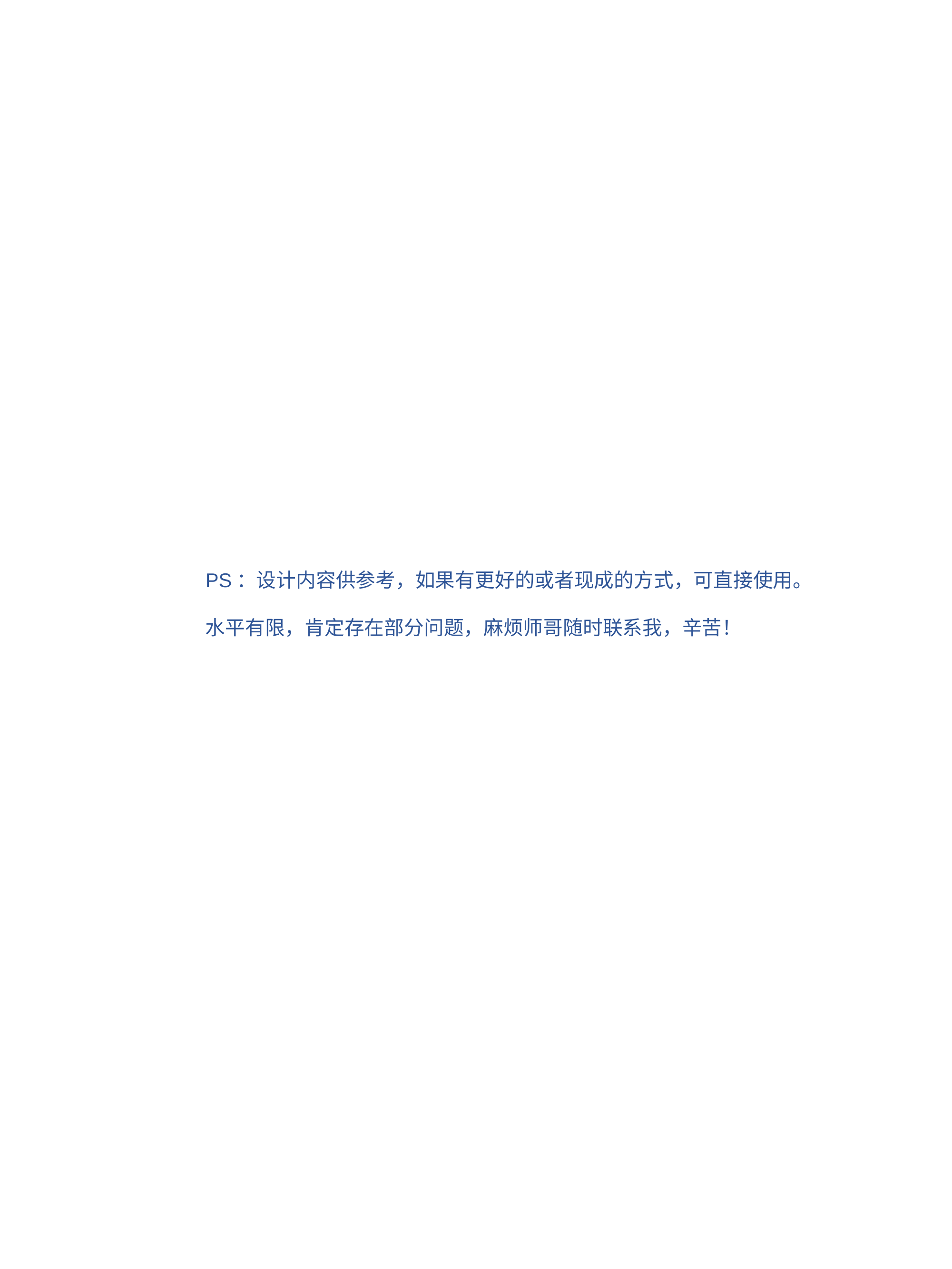

PS：设计内容供参考，如果有更好的或者现成的方式，可直接使用。

水平有限，肯定存在部分问题，麻烦师哥随时联系我，辛苦！